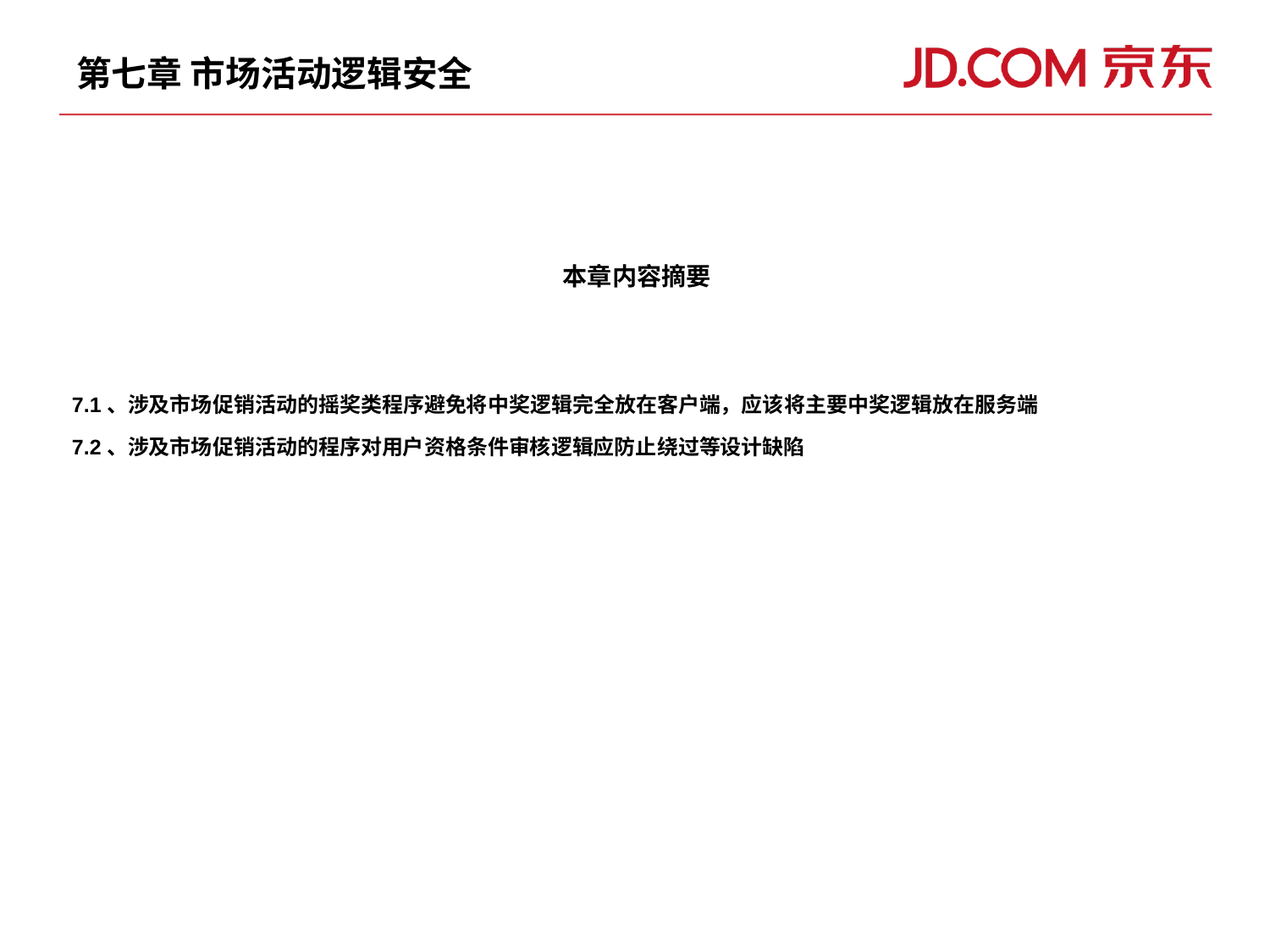

# 第七章 市场活动逻辑安全

本章内容摘要

7.1、涉及市场促销活动的摇奖类程序避免将中奖逻辑完全放在客户端，应该将主要中奖逻辑放在服务端
7.2、涉及市场促销活动的程序对用户资格条件审核逻辑应防止绕过等设计缺陷